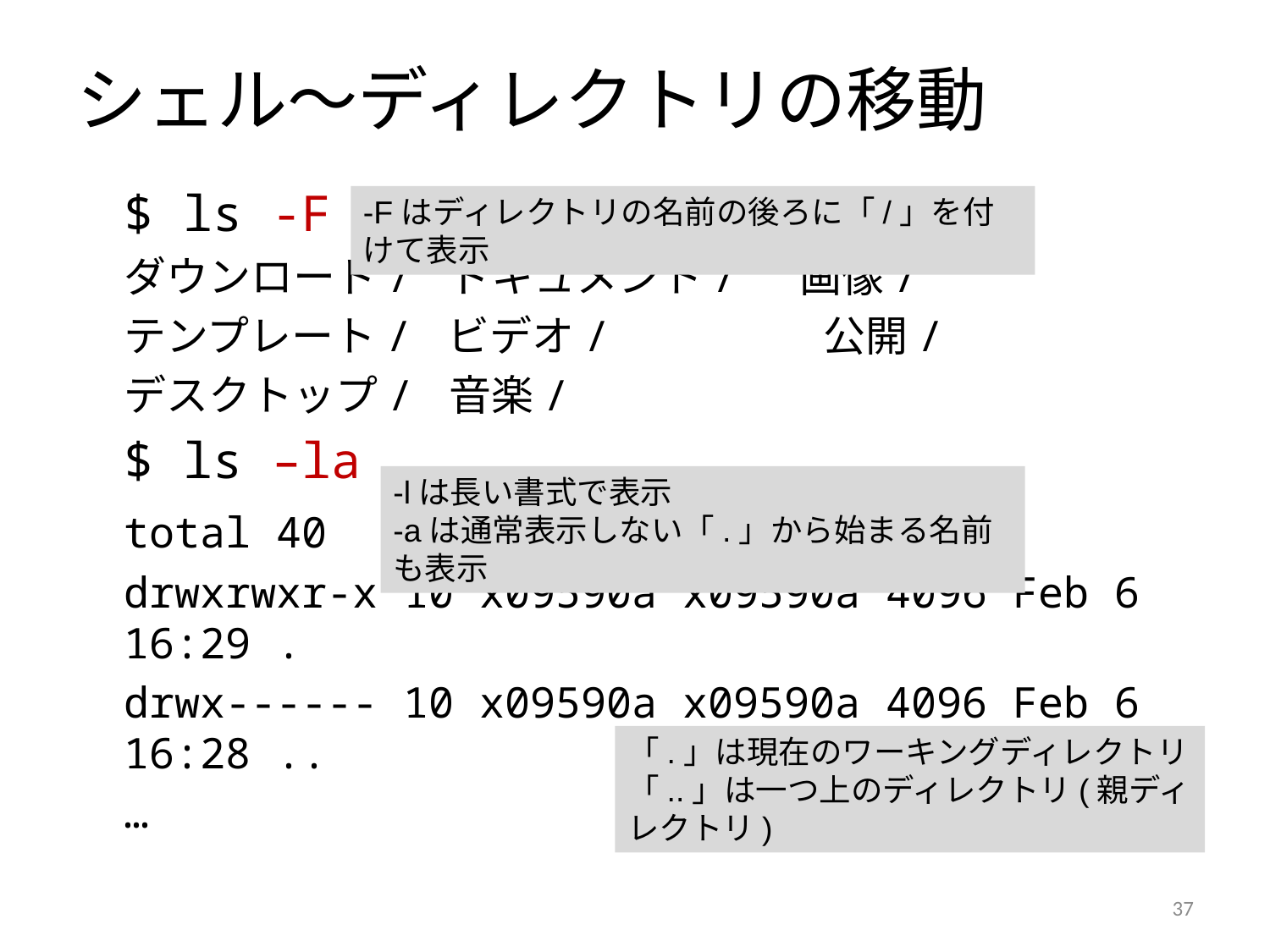

# シェル～ディレクトリの移動
	$ ls -F
	ダウンロード/ ドキュメント/  画像/
	テンプレート/ ビデオ/        公開/
	デスクトップ/ 音楽/
	$ ls –la
	total 40
	drwxrwxr-x 10 x09590a x09590a 4096 Feb 6 16:29 .
	drwx------ 10 x09590a x09590a 4096 Feb 6 16:28 ..
	…
-Fはディレクトリの名前の後ろに「/」を付けて表示
-lは長い書式で表示
-aは通常表示しない「.」から始まる名前も表示
「.」は現在のワーキングディレクトリ
「..」は一つ上のディレクトリ(親ディレクトリ)
37